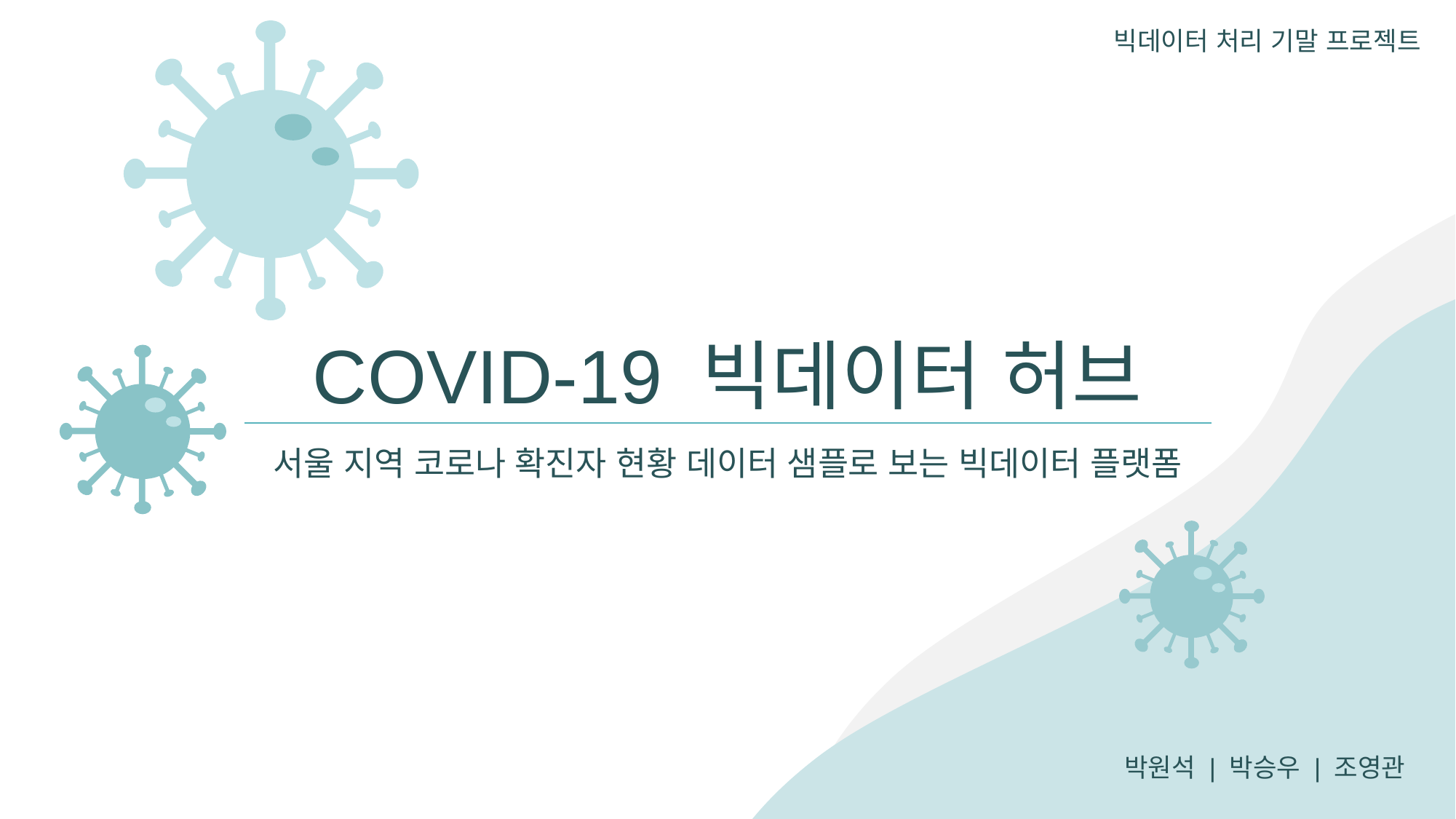

빅데이터 처리 기말 프로젝트

COVID-19 빅데이터 허브

서울 지역 코로나 확진자 현황 데이터 샘플로 보는 빅데이터 플랫폼

박원석 | 박승우 | 조영관